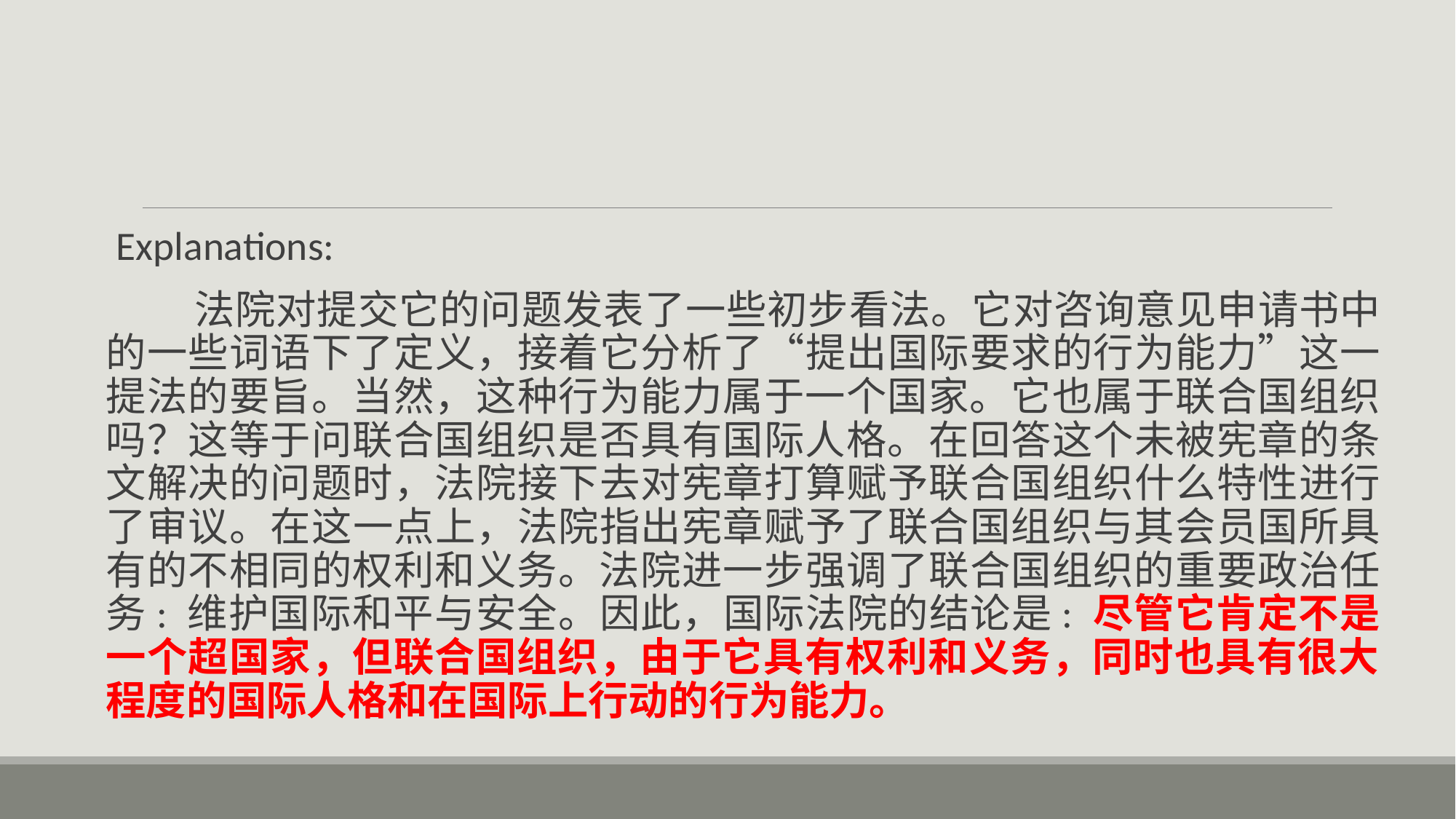

#
Explanations:
        法院对提交它的问题发表了一些初步看法。它对咨询意见申请书中的一些词语下了定义，接着它分析了“提出国际要求的行为能力”这一提法的要旨。当然，这种行为能力属于一个国家。它也属于联合国组织吗？这等于问联合国组织是否具有国际人格。在回答这个未被宪章的条文解决的问题时，法院接下去对宪章打算赋予联合国组织什么特性进行了审议。在这一点上，法院指出宪章赋予了联合国组织与其会员国所具有的不相同的权利和义务。法院进一步强调了联合国组织的重要政治任务: 维护国际和平与安全。因此，国际法院的结论是: 尽管它肯定不是一个超国家，但联合国组织，由于它具有权利和义务，同时也具有很大程度的国际人格和在国际上行动的行为能力。